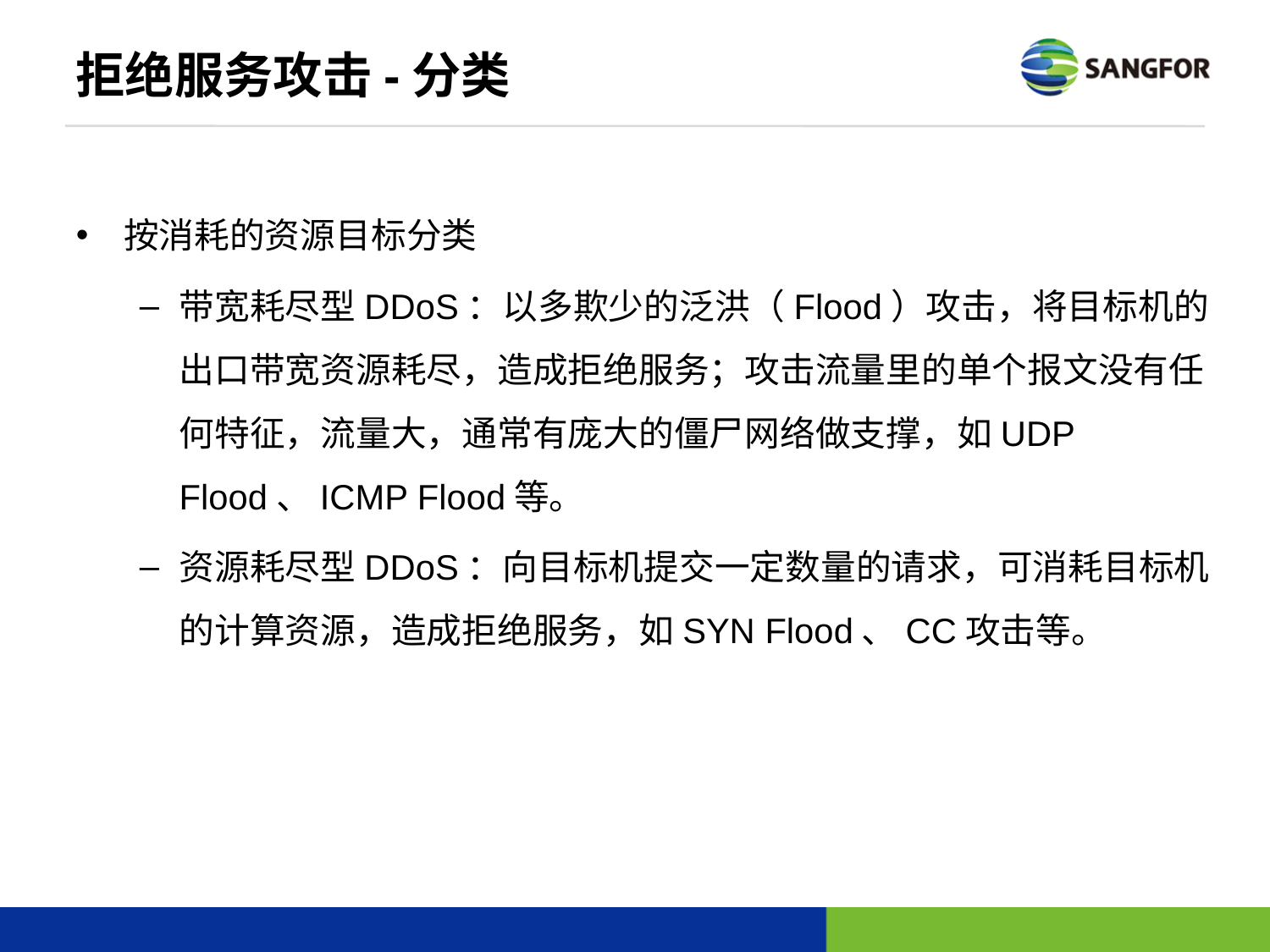

# 拒绝服务攻击-分类
按消耗的资源目标分类
带宽耗尽型DDoS：以多欺少的泛洪（Flood）攻击，将目标机的出口带宽资源耗尽，造成拒绝服务；攻击流量里的单个报文没有任何特征，流量大，通常有庞大的僵尸网络做支撑，如UDP Flood、ICMP Flood等。
资源耗尽型DDoS：向目标机提交一定数量的请求，可消耗目标机的计算资源，造成拒绝服务，如SYN Flood、CC攻击等。